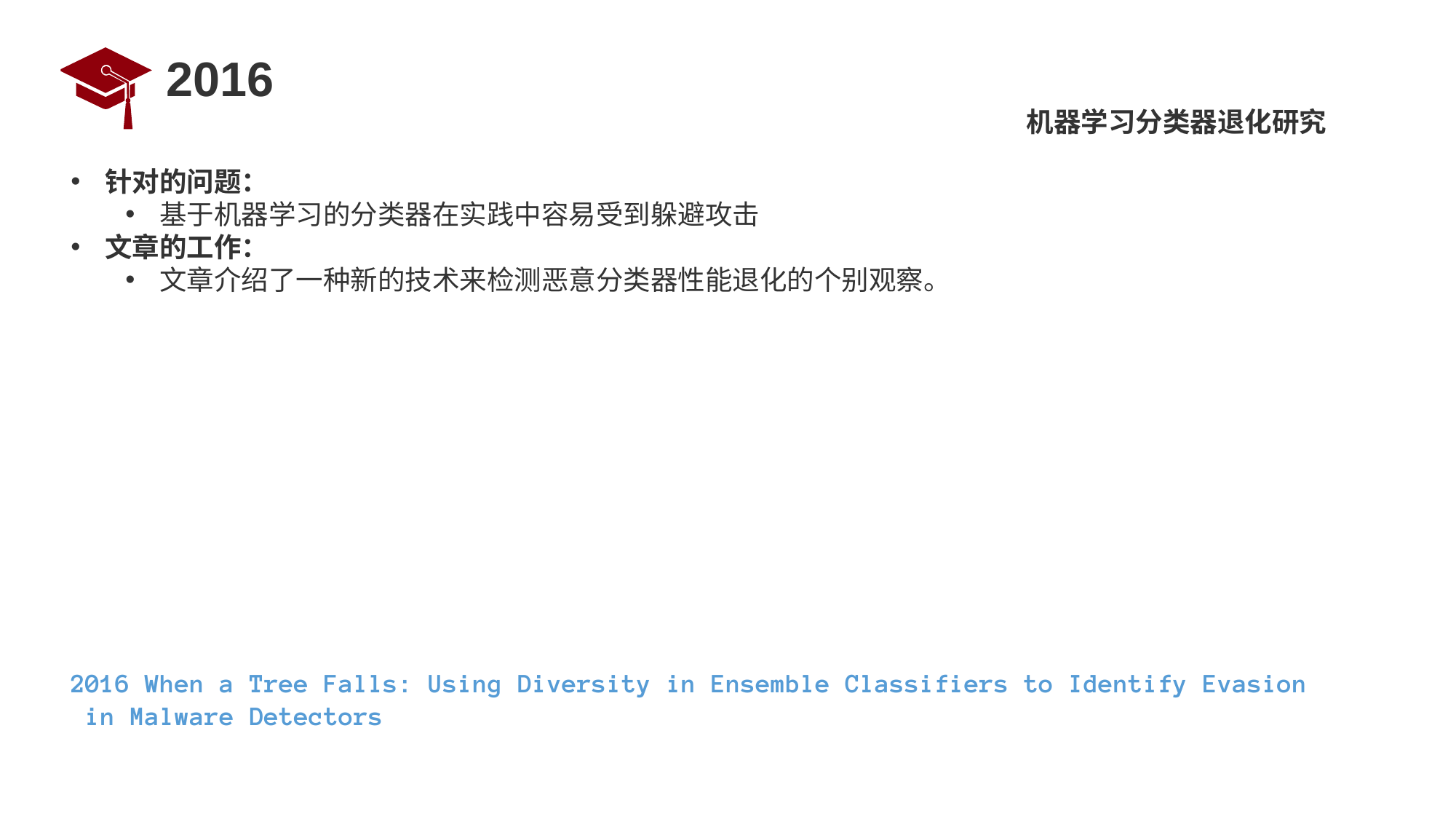

# 2016
机器学习分类器退化研究
针对的问题：
基于机器学习的分类器在实践中容易受到躲避攻击
文章的工作：
文章介绍了一种新的技术来检测恶意分类器性能退化的个别观察。
2016 When a Tree Falls: Using Diversity in Ensemble Classifiers to Identify Evasion in Malware Detectors